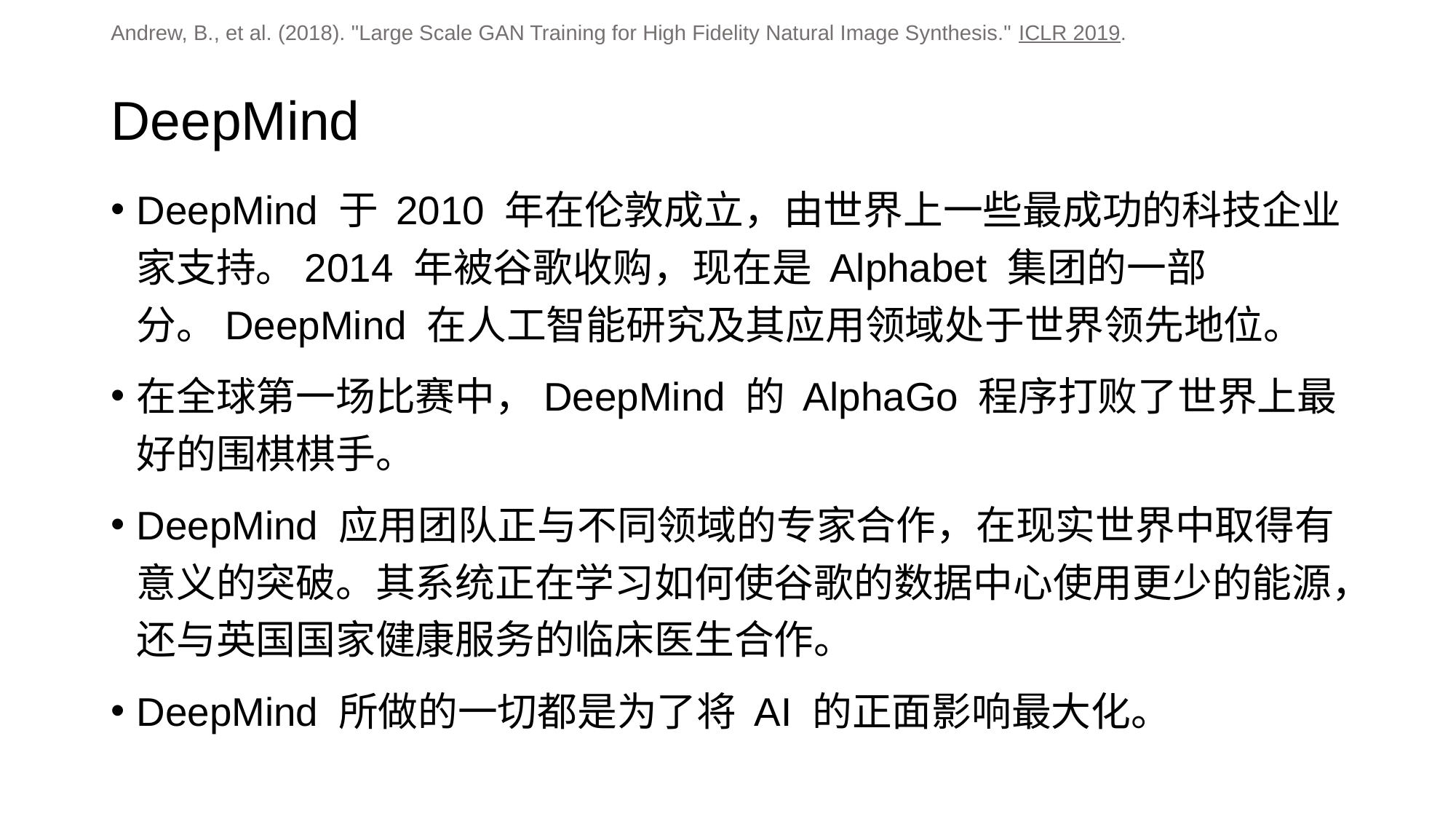

Andrew, B., et al. (2018). "Large Scale GAN Training for High Fidelity Natural Image Synthesis." ICLR 2019.
# DeepMind
DeepMind 于 2010 年在伦敦成立，由世界上一些最成功的科技企业家支持。2014 年被谷歌收购，现在是 Alphabet 集团的一部分。DeepMind 在人工智能研究及其应用领域处于世界领先地位。
在全球第一场比赛中，DeepMind 的 AlphaGo 程序打败了世界上最好的围棋棋手。
DeepMind 应用团队正与不同领域的专家合作，在现实世界中取得有意义的突破。其系统正在学习如何使谷歌的数据中心使用更少的能源，还与英国国家健康服务的临床医生合作。
DeepMind 所做的一切都是为了将 AI 的正面影响最大化。